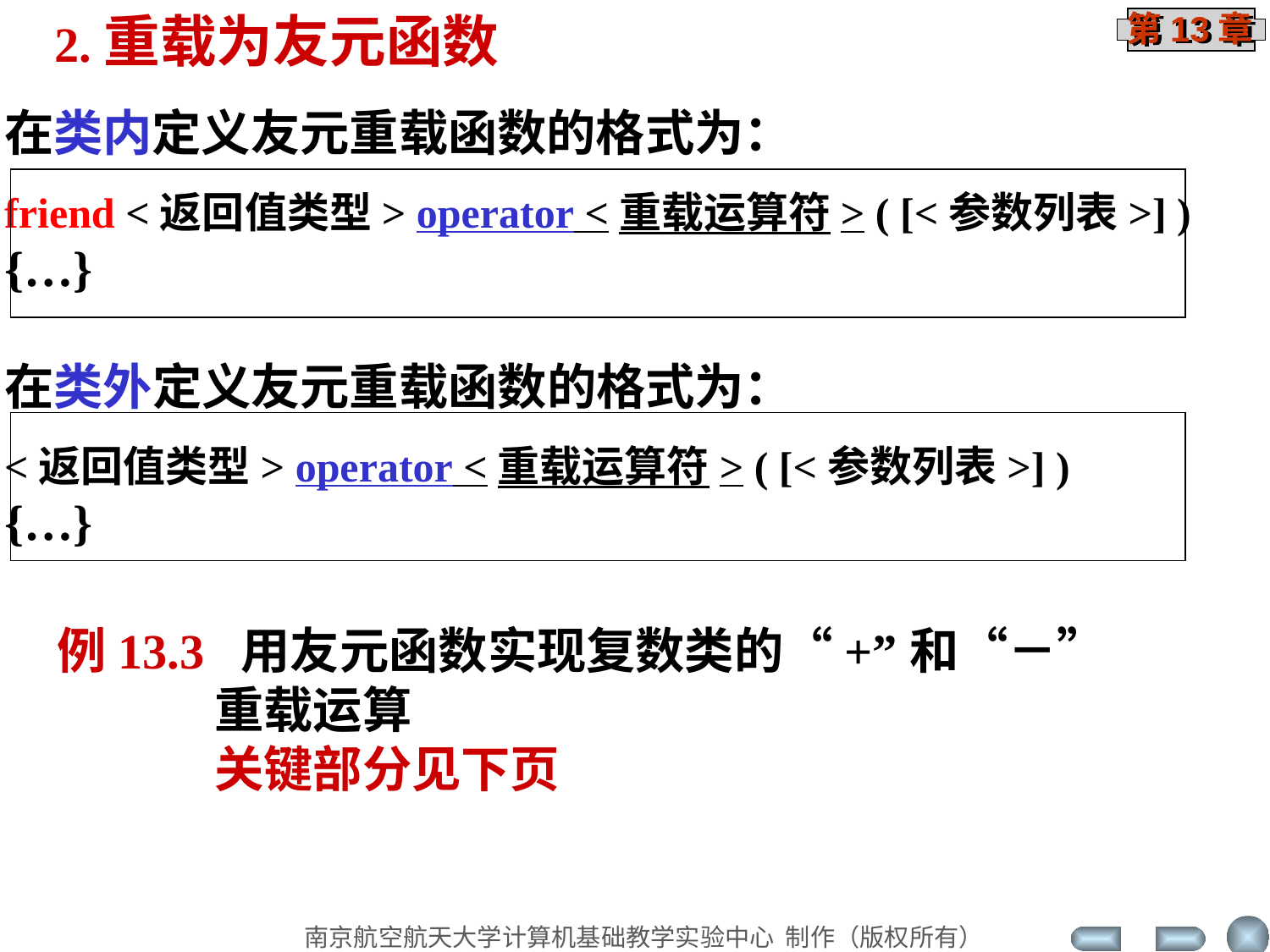

2.重载为友元函数
在类内定义友元重载函数的格式为：
friend <返回值类型> operator <重载运算符> ( [<参数列表>] )
{…}

在类外定义友元重载函数的格式为：
<返回值类型> operator <重载运算符> ( [<参数列表>] )
{…}

例13.3  用友元函数实现复数类的“+”和“－”
             重载运算
             关键部分见下页